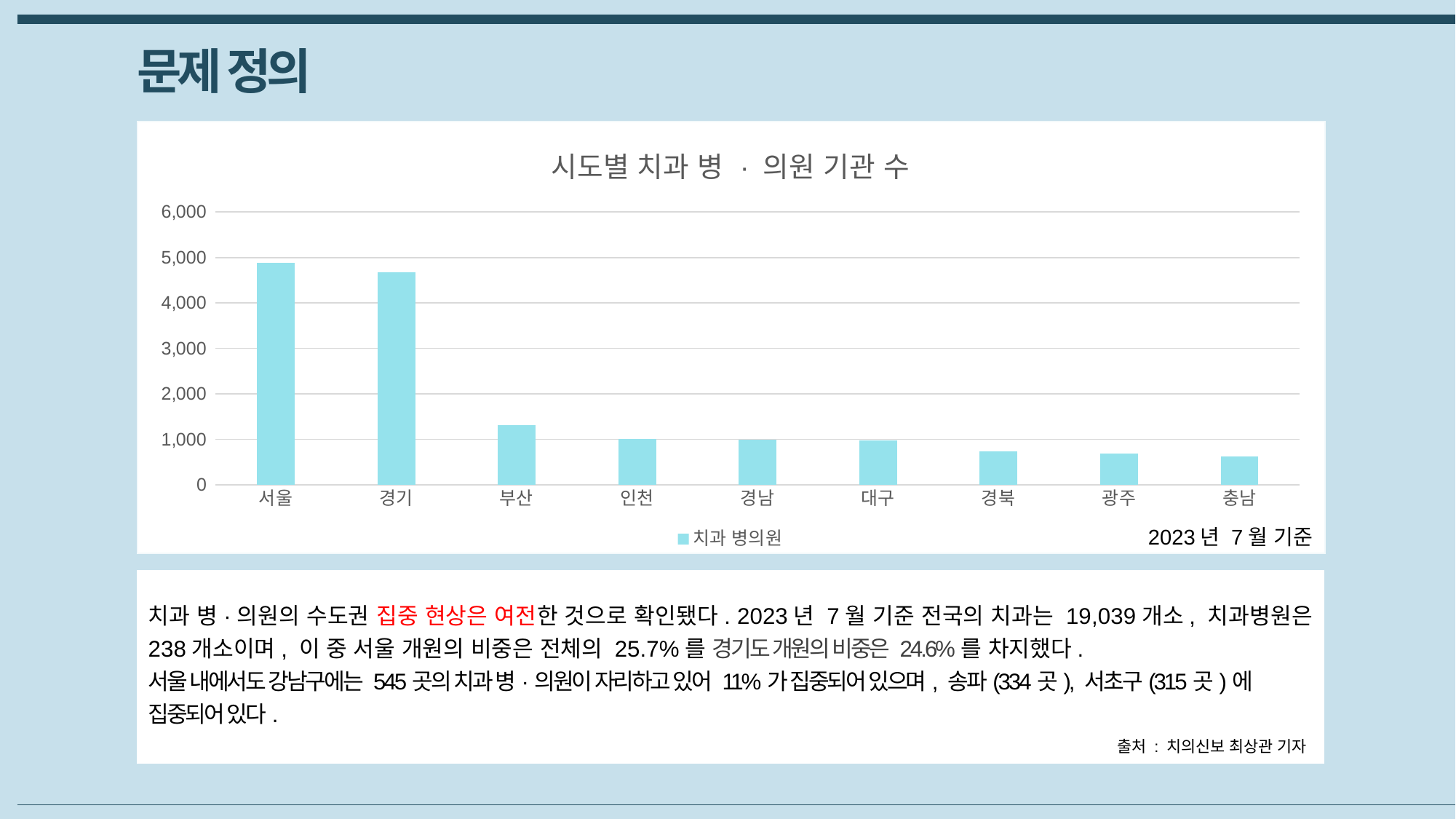

문제 정의

### Chart: 시도별 치과 병 · 의원 기관 수

| Category | 치과 병의원 |
|---|---|
| 서울 | 4888.0 |
| 경기 | 4683.0 |
| 부산 | 1320.0 |
| 인천 | 1010.0 |
| 경남 | 994.0 |
| 대구 | 972.0 |
| 경북 | 733.0 |
| 광주 | 691.0 |
| 충남 | 628.0 |

### Chart: 2013 ~ 2021 전국 치과 개 · 폐업률

| Category | 치과 병의원 |
|---|---|
| 서울 | 4888.0 |
| 경기 | 4683.0 |
| 부산 | 1320.0 |
| 인천 | 1010.0 |
| 경남 | 994.0 |
| 대구 | 972.0 |
| 경북 | 733.0 |
| 광주 | 691.0 |
| 충남 | 628.0 |
2023년 7월 기준

치과 병·의원의 수도권 집중 현상은 여전한 것으로 확인됐다. 2023년 7월 기준 전국의 치과는 19,039개소, 치과병원은 238개소이며, 이 중 서울 개원의 비중은 전체의 25.7%를 경기도 개원의 비중은 24.6%를 차지했다.
서울 내에서도 강남구에는 545곳의 치과 병·의원이 자리하고 있어 11%가 집중되어 있으며, 송파(334곳), 서초구(315곳)에
집중되어 있다.
출처 : 치의신보 최상관 기자